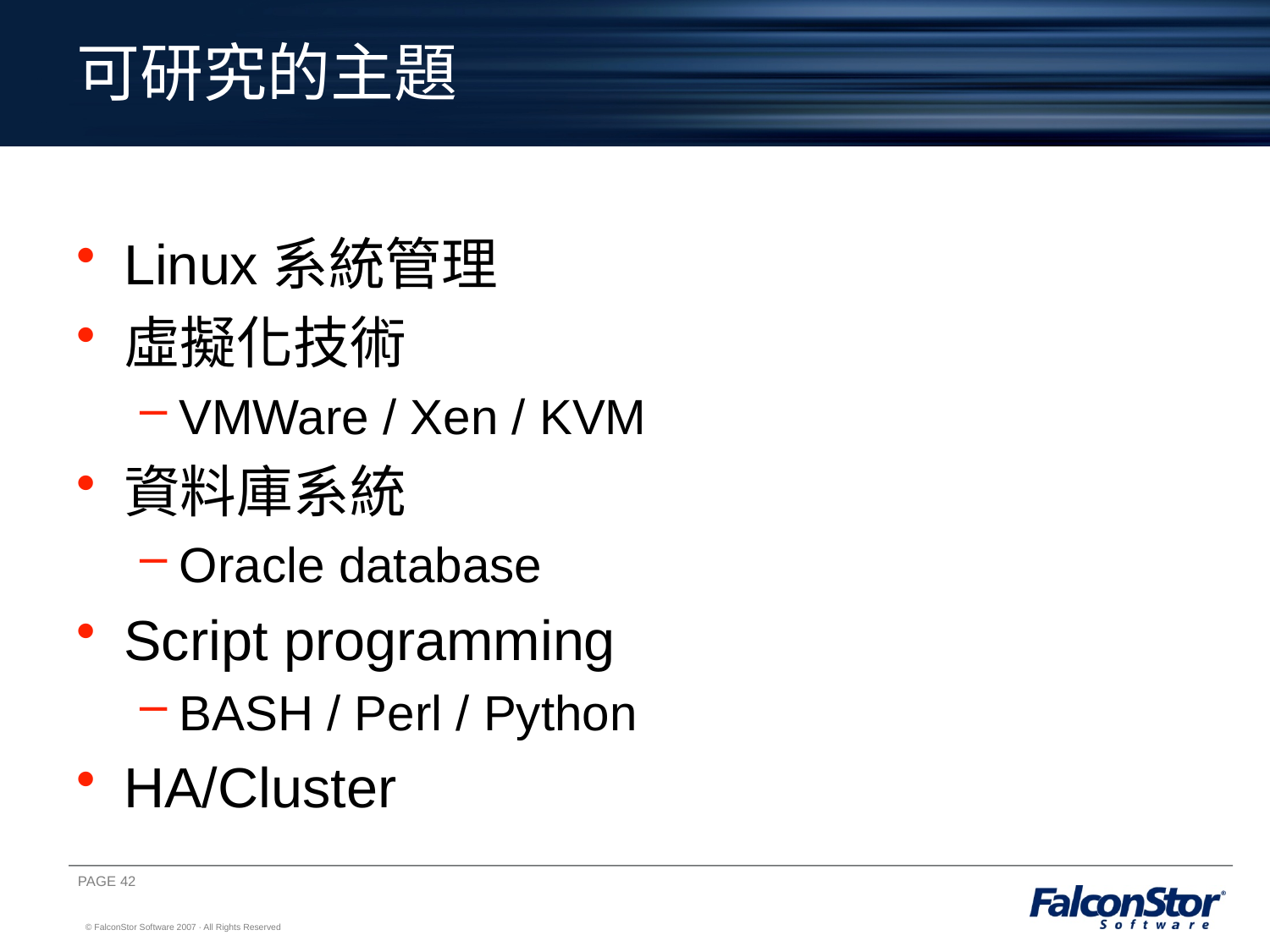

# 可研究的主題
Linux系統管理
虛擬化技術
VMWare / Xen / KVM
資料庫系統
Oracle database
Script programming
BASH / Perl / Python
HA/Cluster